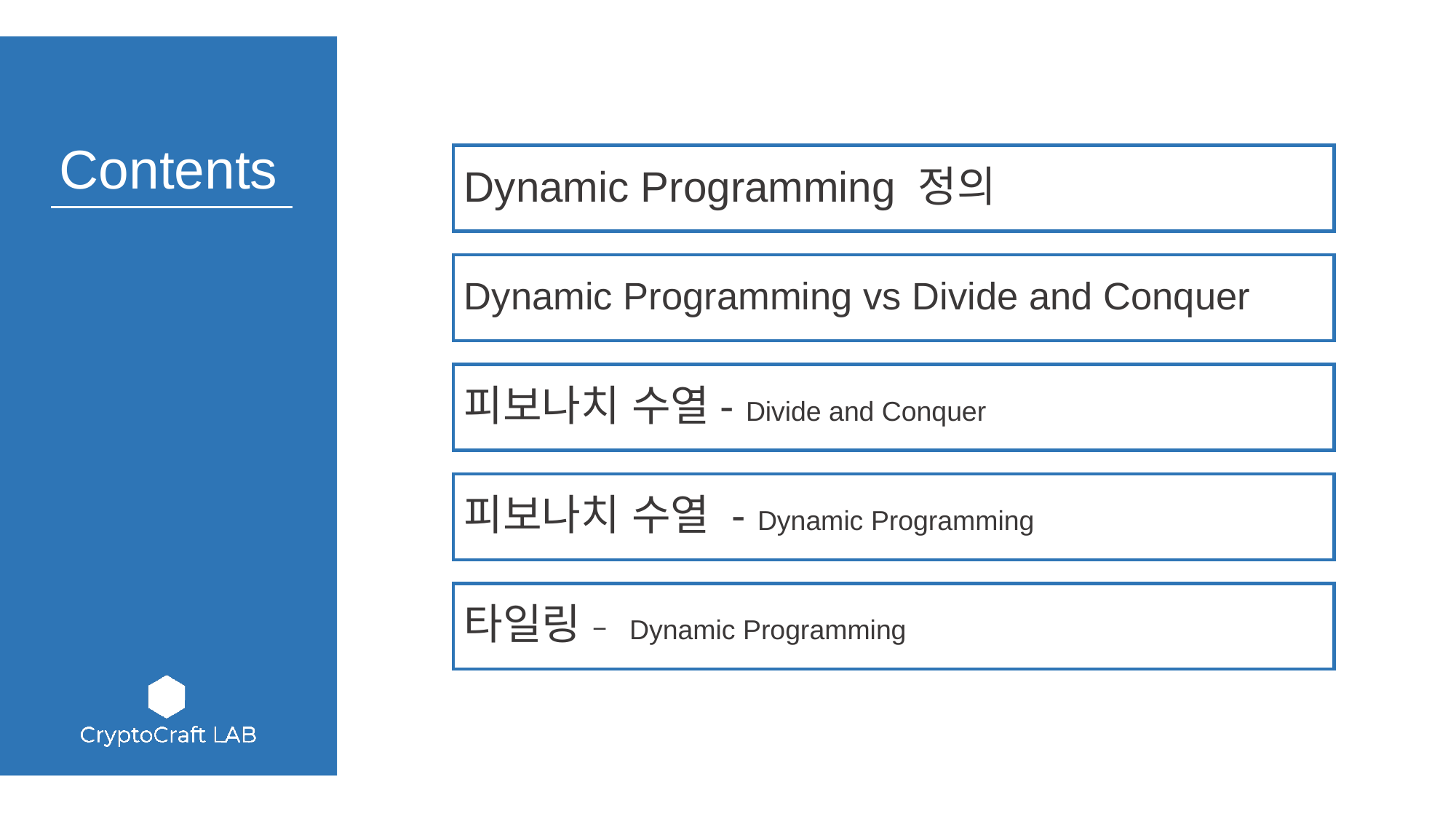

Dynamic Programming 정의
Dynamic Programming vs Divide and Conquer
피보나치 수열- Divide and Conquer
피보나치 수열 - Dynamic Programming
타일링 – Dynamic Programming